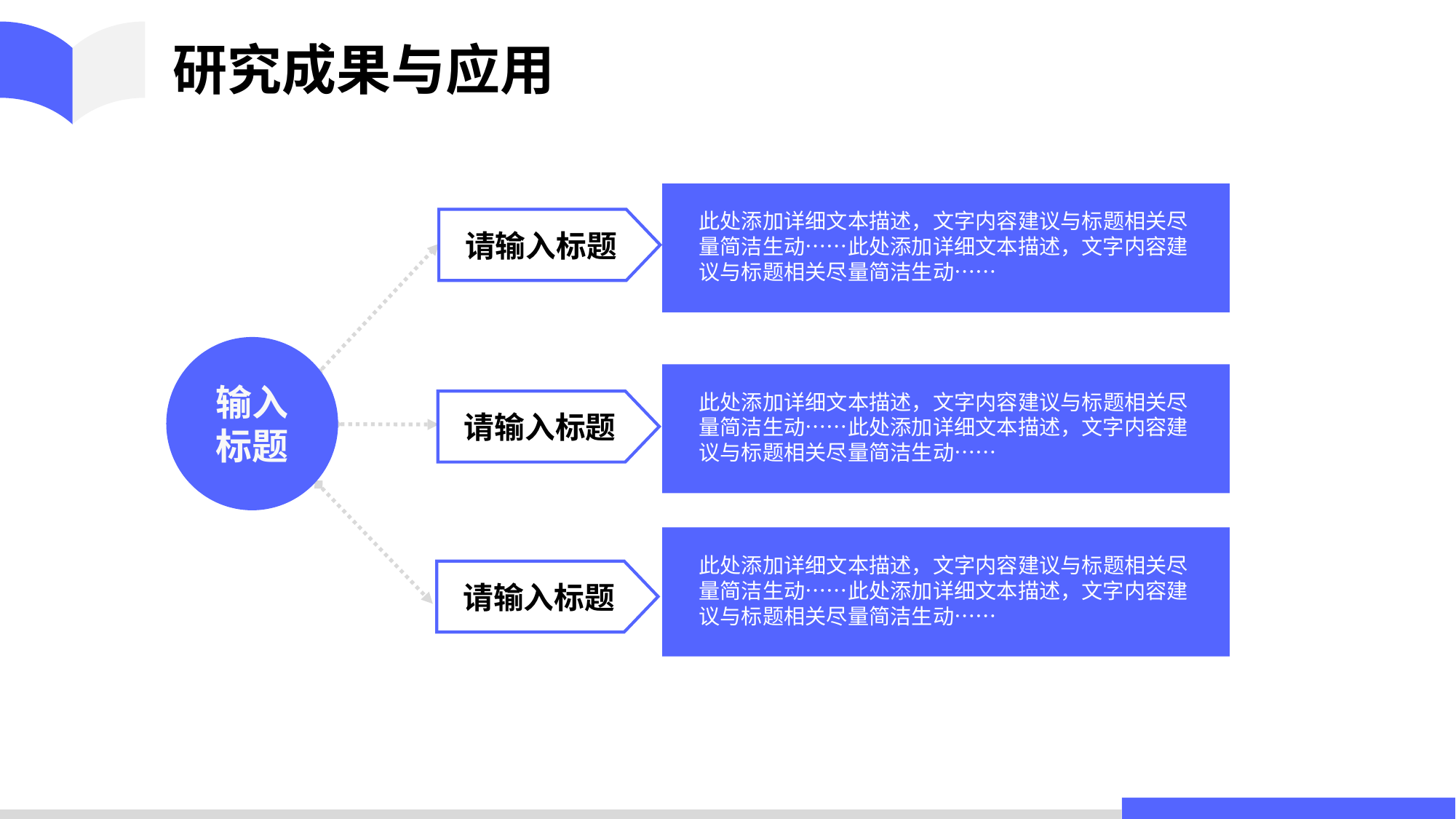

研究成果与应用

此处添加详细文本描述，文字内容建议与标题相关尽量简洁生动……此处添加详细文本描述，文字内容建议与标题相关尽量简洁生动……
请输入标题

输入
标题

此处添加详细文本描述，文字内容建议与标题相关尽量简洁生动……此处添加详细文本描述，文字内容建议与标题相关尽量简洁生动……
请输入标题

此处添加详细文本描述，文字内容建议与标题相关尽量简洁生动……此处添加详细文本描述，文字内容建议与标题相关尽量简洁生动……
请输入标题